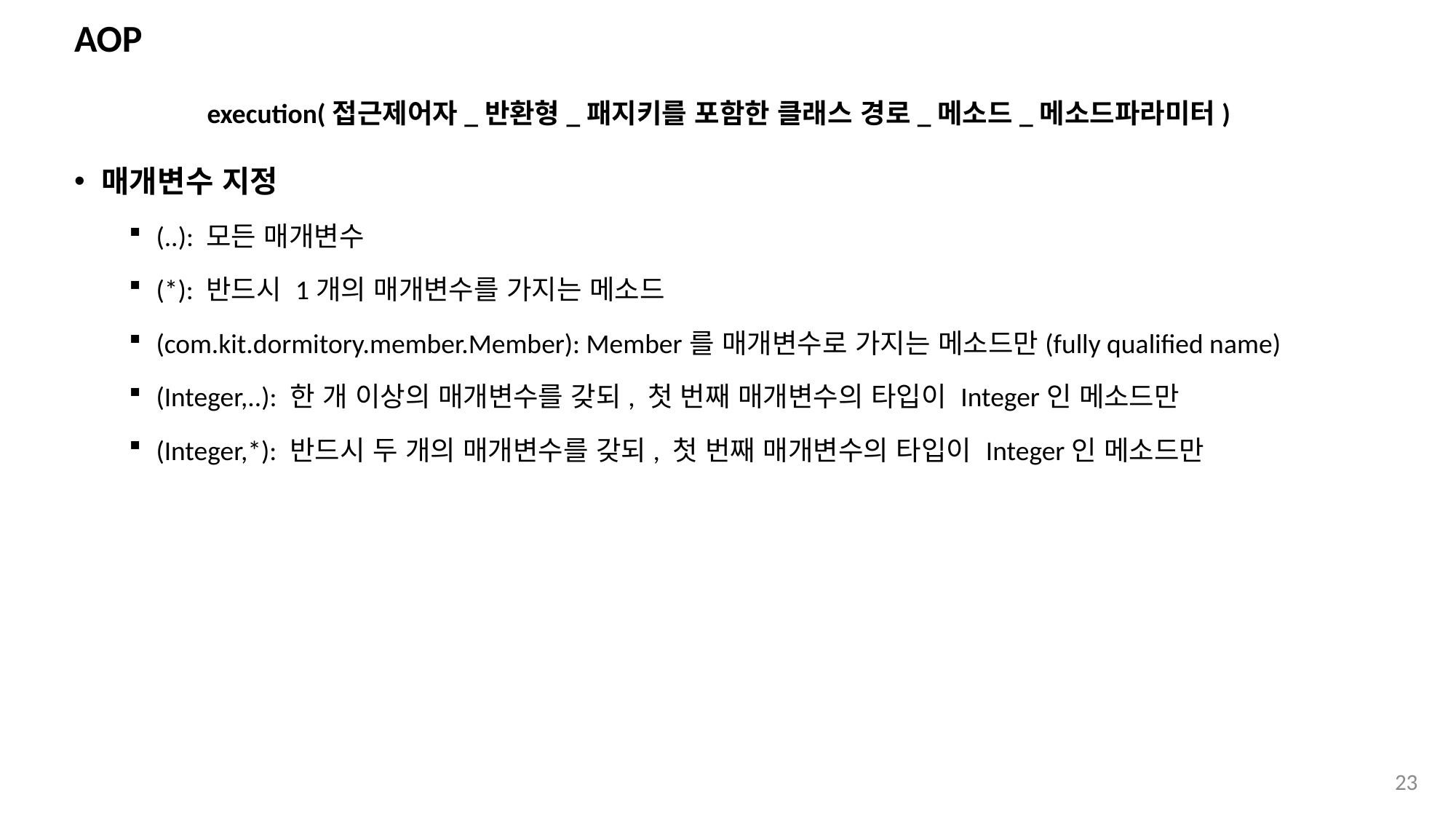

# AOP

매개변수 지정
(..): 모든 매개변수
(*): 반드시 1개의 매개변수를 가지는 메소드
(com.kit.dormitory.member.Member): Member를 매개변수로 가지는 메소드만(fully qualified name)
(Integer,..): 한 개 이상의 매개변수를 갖되, 첫 번째 매개변수의 타입이 Integer인 메소드만
(Integer,*): 반드시 두 개의 매개변수를 갖되, 첫 번째 매개변수의 타입이 Integer인 메소드만

execution(접근제어자_반환형_패지키를 포함한 클래스 경로_메소드_메소드파라미터)
23